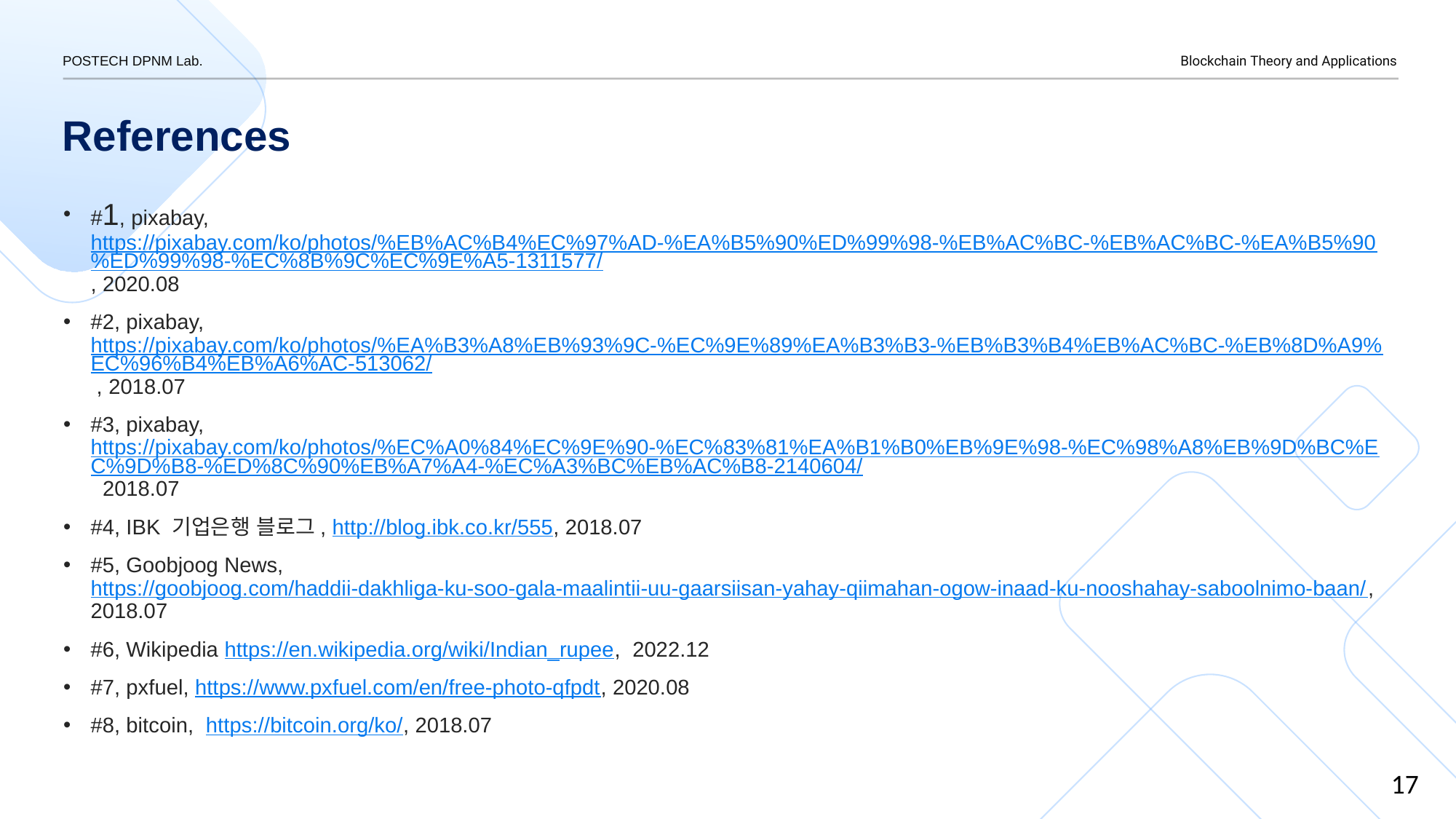

References
#1, pixabay, https://pixabay.com/ko/photos/%EB%AC%B4%EC%97%AD-%EA%B5%90%ED%99%98-%EB%AC%BC-%EB%AC%BC-%EA%B5%90%ED%99%98-%EC%8B%9C%EC%9E%A5-1311577/, 2020.08
#2, pixabay, https://pixabay.com/ko/photos/%EA%B3%A8%EB%93%9C-%EC%9E%89%EA%B3%B3-%EB%B3%B4%EB%AC%BC-%EB%8D%A9%EC%96%B4%EB%A6%AC-513062/ , 2018.07
#3, pixabay, https://pixabay.com/ko/photos/%EC%A0%84%EC%9E%90-%EC%83%81%EA%B1%B0%EB%9E%98-%EC%98%A8%EB%9D%BC%EC%9D%B8-%ED%8C%90%EB%A7%A4-%EC%A3%BC%EB%AC%B8-2140604/  2018.07
#4, IBK 기업은행 블로그, http://blog.ibk.co.kr/555, 2018.07
#5, Goobjoog News, https://goobjoog.com/haddii-dakhliga-ku-soo-gala-maalintii-uu-gaarsiisan-yahay-qiimahan-ogow-inaad-ku-nooshahay-saboolnimo-baan/, 2018.07
#6, Wikipedia https://en.wikipedia.org/wiki/Indian_rupee,  2022.12
#7, pxfuel, https://www.pxfuel.com/en/free-photo-qfpdt, 2020.08
#8, bitcoin,  https://bitcoin.org/ko/, 2018.07

17